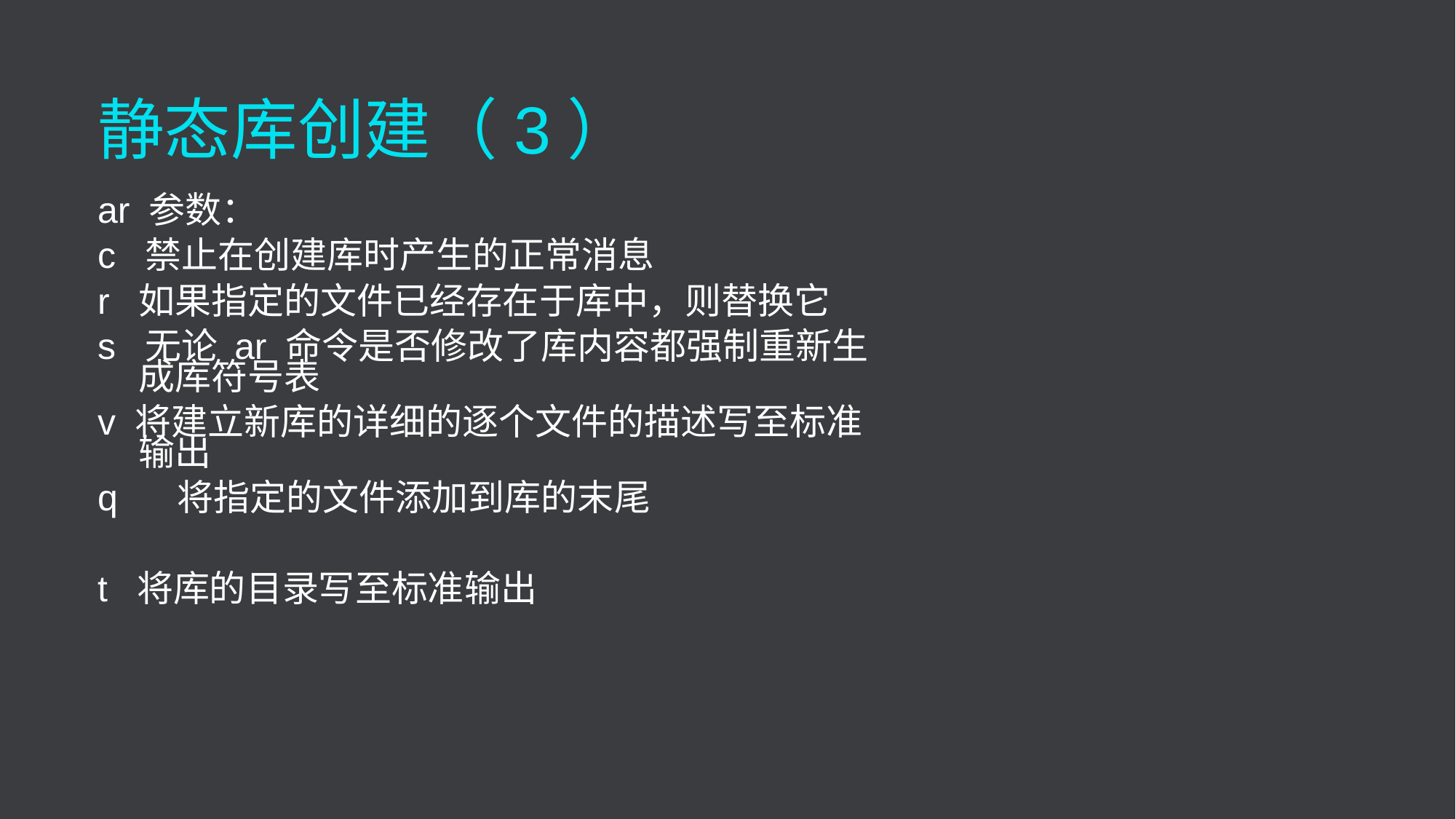

静态库创建（3）
ar 参数：
c  禁止在创建库时产生的正常消息
r  如果指定的文件已经存在于库中，则替换它
s  无论 ar 命令是否修改了库内容都强制重新生成库符号表
v 将建立新库的详细的逐个文件的描述写至标准输出
q     将指定的文件添加到库的末尾

t  将库的目录写至标准输出